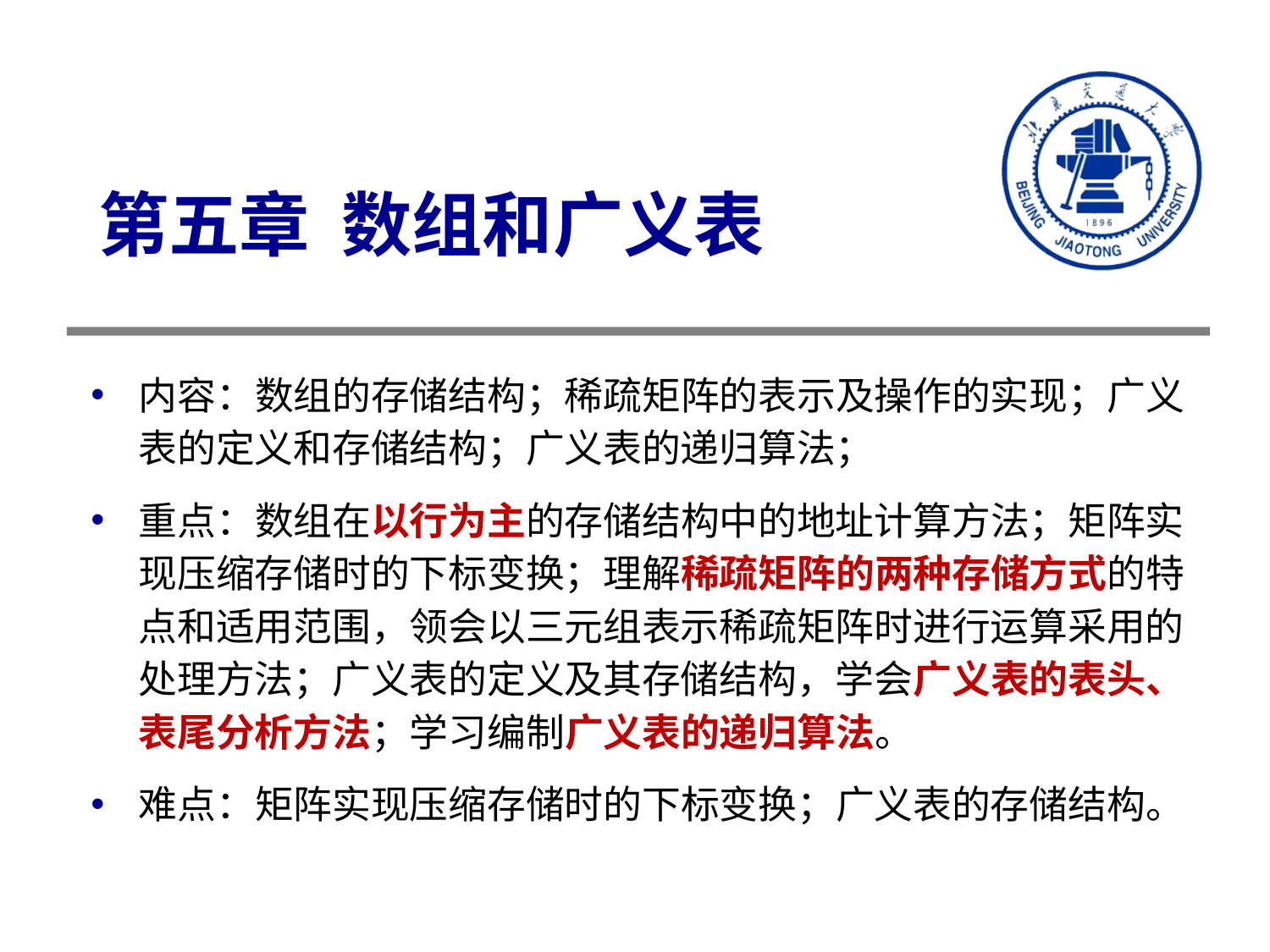

# 第五章  数组和广义表
内容：数组的存储结构；稀疏矩阵的表示及操作的实现；广义表的定义和存储结构；广义表的递归算法；
重点：数组在以行为主的存储结构中的地址计算方法；矩阵实现压缩存储时的下标变换；理解稀疏矩阵的两种存储方式的特点和适用范围，领会以三元组表示稀疏矩阵时进行运算采用的处理方法；广义表的定义及其存储结构，学会广义表的表头、表尾分析方法；学习编制广义表的递归算法。
难点：矩阵实现压缩存储时的下标变换；广义表的存储结构。